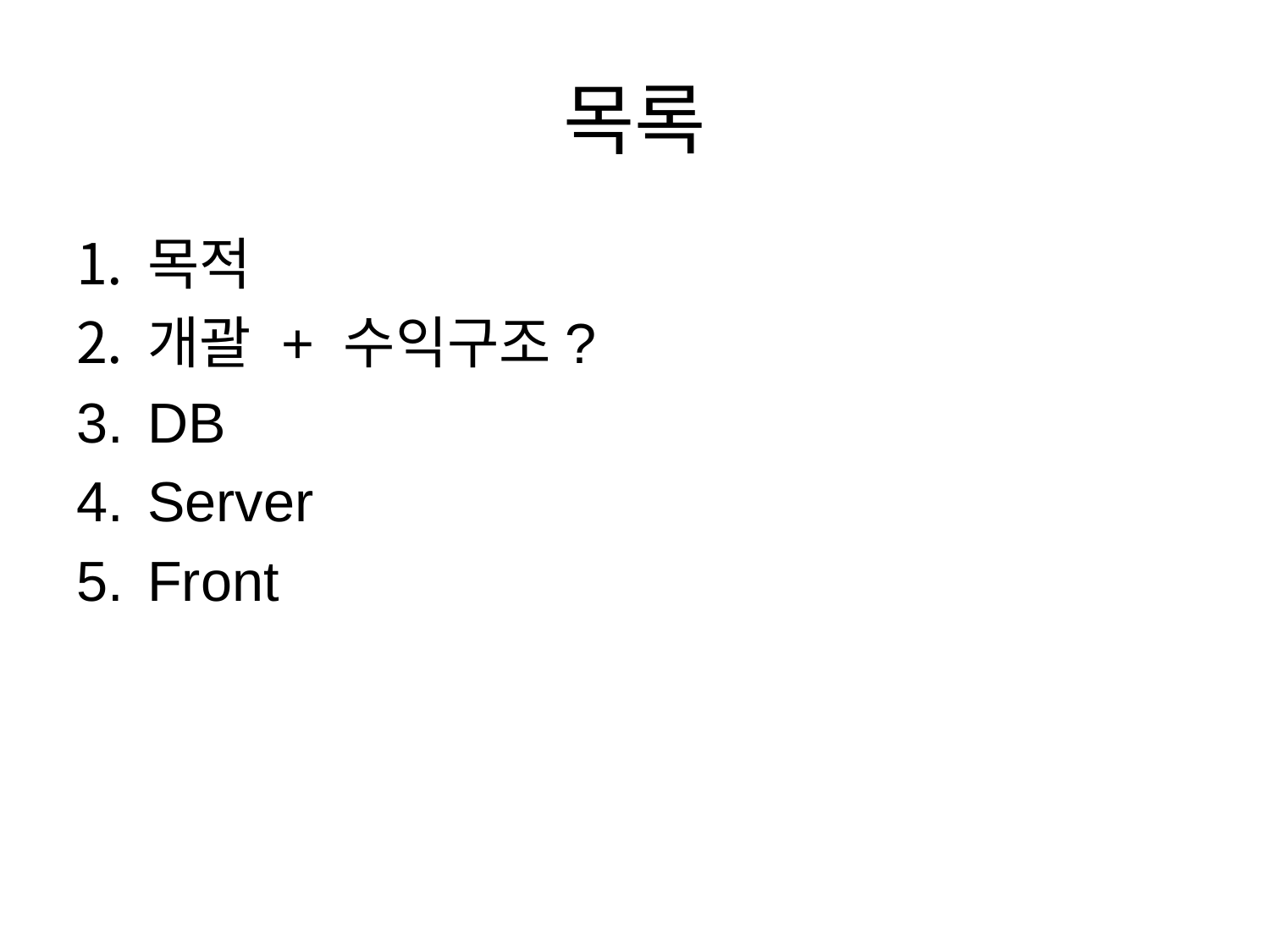

# 목록
목적
개괄 + 수익구조?
DB
Server
Front